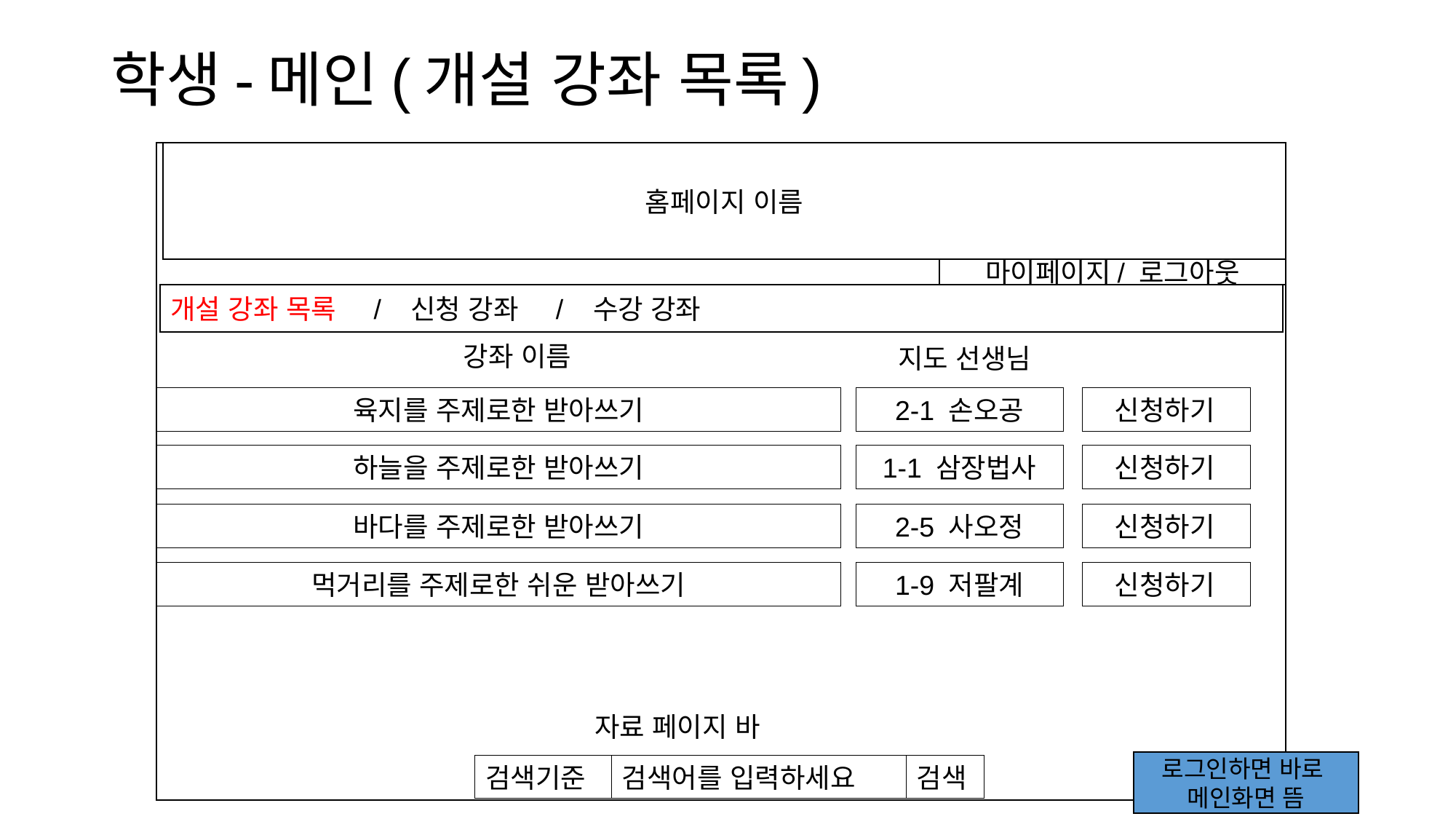

# 학생-메인(개설 강좌 목록)

홈페이지 이름
마이페이지/ 로그아웃
개설 강좌 목록    /   신청 강좌    /   수강 강좌
 강좌 이름
 지도 선생님
육지를 주제로한 받아쓰기
2-1 손오공
  신청하기
하늘을 주제로한 받아쓰기
1-1 삼장법사
  신청하기
바다를 주제로한 받아쓰기
2-5 사오정
  신청하기
먹거리를 주제로한 쉬운 받아쓰기
1-9 저팔계
  신청하기
                   자료 페이지 바
검색기준
검색어를 입력하세요
검색
로그인하면 바로
메인화면 뜸